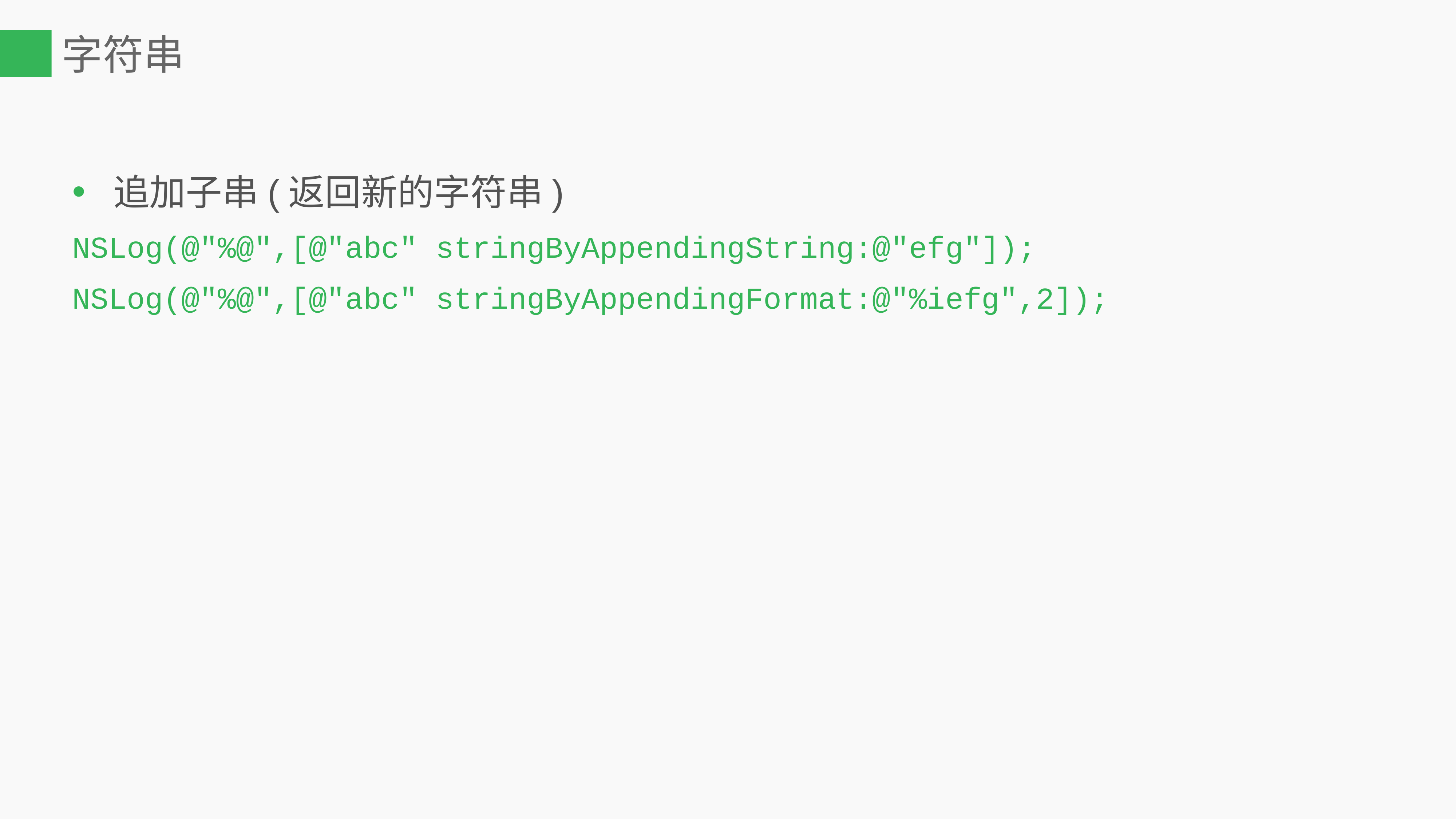

# 字符串
追加子串(返回新的字符串)
NSLog(@"%@",[@"abc" stringByAppendingString:@"efg"]);
NSLog(@"%@",[@"abc" stringByAppendingFormat:@"%iefg",2]);